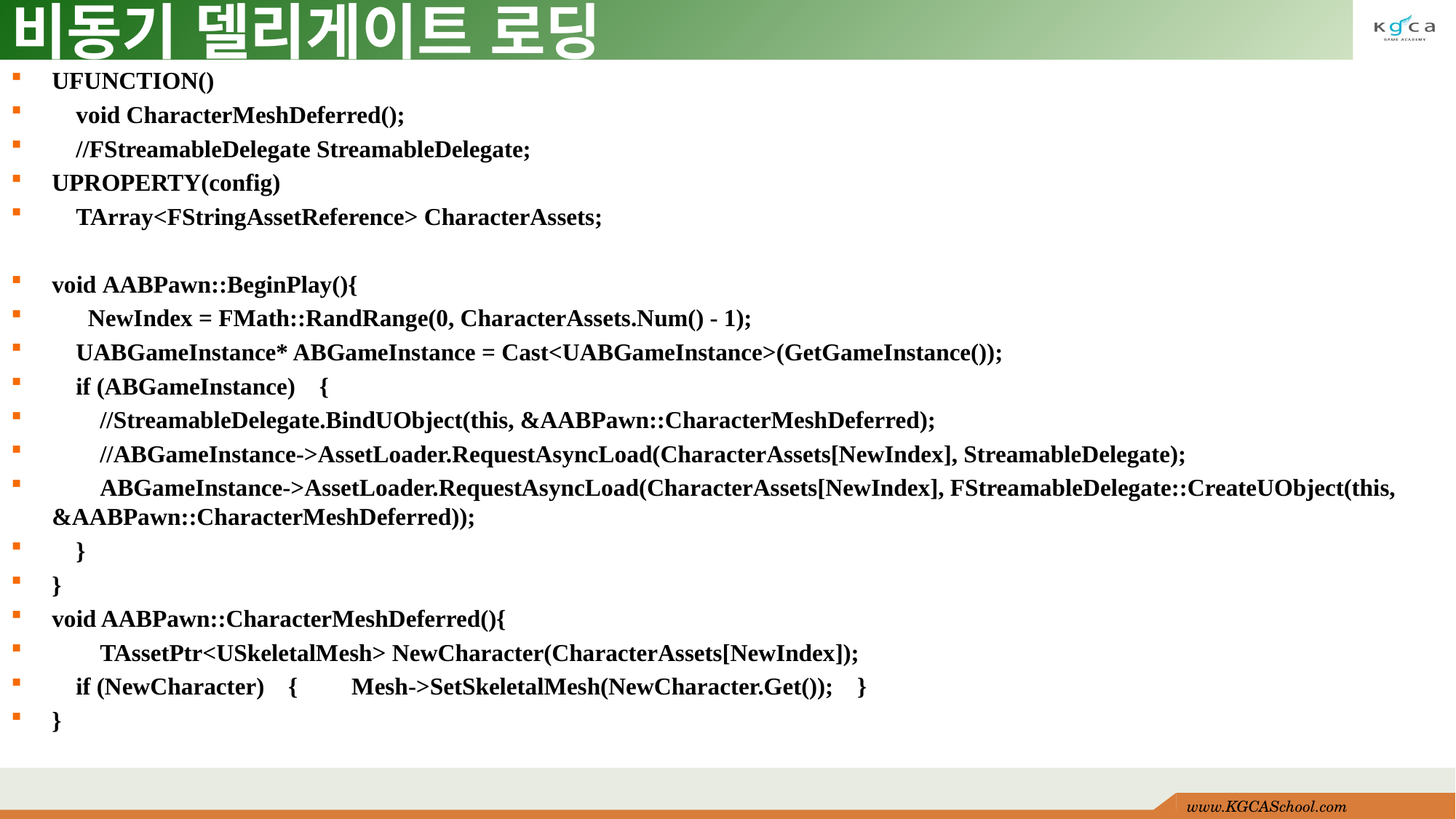

# 비동기 델리게이트 로딩
UFUNCTION()
    void CharacterMeshDeferred();
    //FStreamableDelegate StreamableDelegate;
UPROPERTY(config)
    TArray<FStringAssetReference> CharacterAssets;

void AABPawn::BeginPlay(){
      NewIndex = FMath::RandRange(0, CharacterAssets.Num() - 1);
    UABGameInstance* ABGameInstance = Cast<UABGameInstance>(GetGameInstance());
    if (ABGameInstance)    {
        //StreamableDelegate.BindUObject(this, &AABPawn::CharacterMeshDeferred);
        //ABGameInstance->AssetLoader.RequestAsyncLoad(CharacterAssets[NewIndex], StreamableDelegate);
        ABGameInstance->AssetLoader.RequestAsyncLoad(CharacterAssets[NewIndex], FStreamableDelegate::CreateUObject(this, &AABPawn::CharacterMeshDeferred));
    }
}
void AABPawn::CharacterMeshDeferred(){
        TAssetPtr<USkeletalMesh> NewCharacter(CharacterAssets[NewIndex]);
    if (NewCharacter)    {         Mesh->SetSkeletalMesh(NewCharacter.Get());    }
}